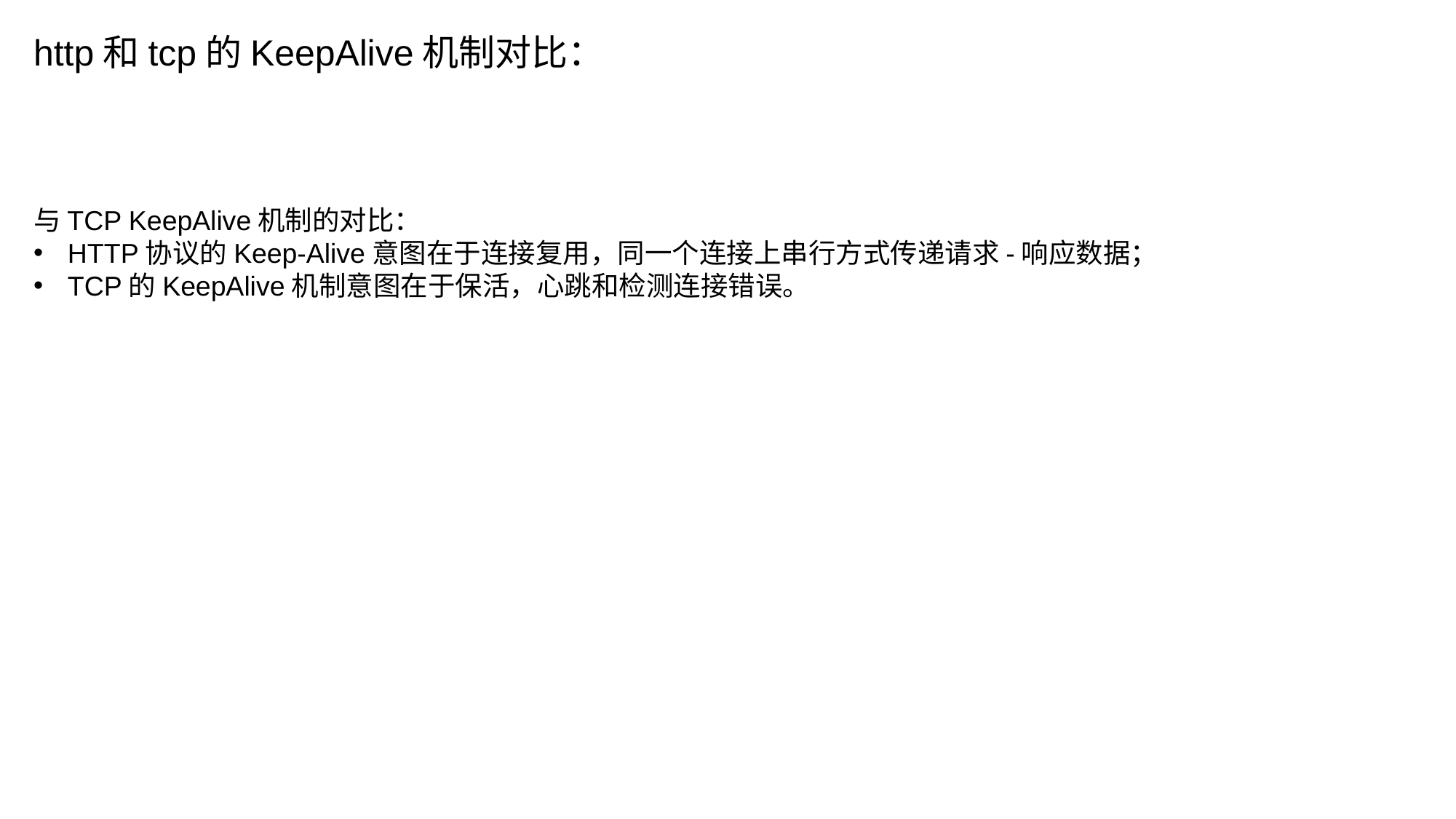

http和tcp的KeepAlive机制对比：
与TCP KeepAlive机制的对比：
HTTP协议的Keep-Alive意图在于连接复用，同一个连接上串行方式传递请求-响应数据；
TCP的KeepAlive机制意图在于保活，心跳和检测连接错误。